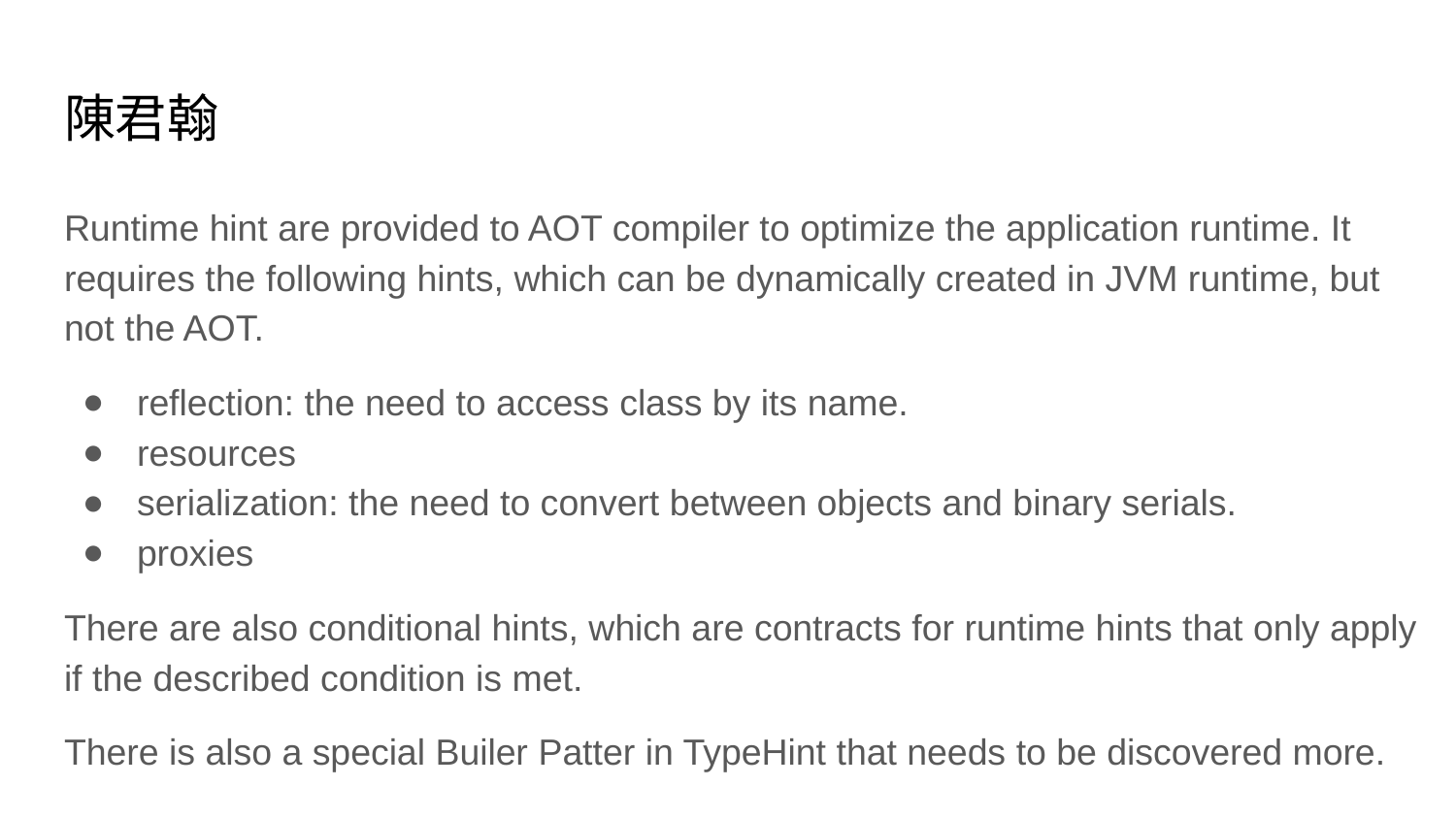

# 陳君翰
Runtime hint are provided to AOT compiler to optimize the application runtime. It requires the following hints, which can be dynamically created in JVM runtime, but not the AOT.
reflection: the need to access class by its name.
resources
serialization: the need to convert between objects and binary serials.
proxies
There are also conditional hints, which are contracts for runtime hints that only apply if the described condition is met.
There is also a special Builer Patter in TypeHint that needs to be discovered more.